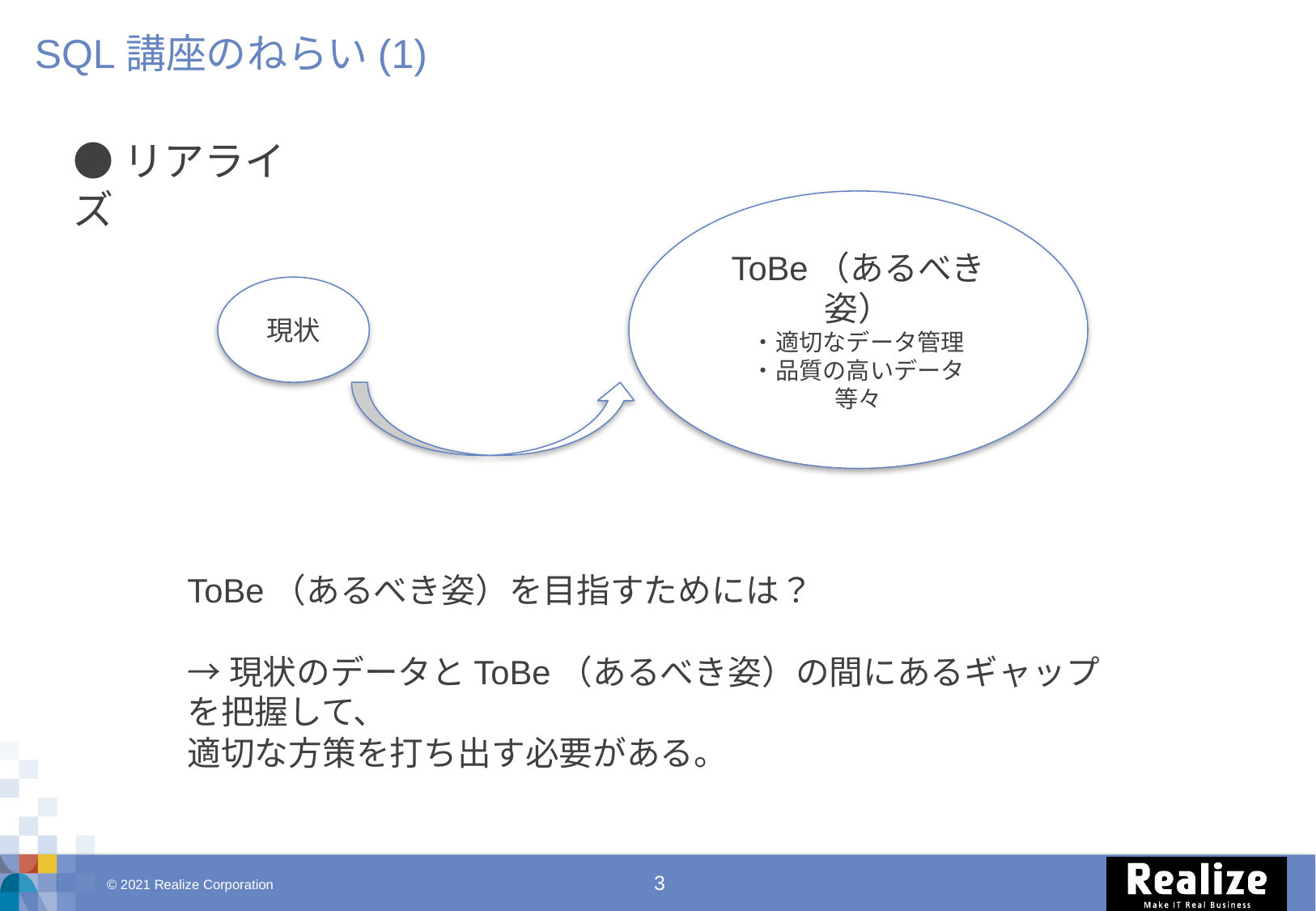

SQL講座のねらい(1)
●リアライズ
ToBe（あるべき姿）
・適切なデータ管理
・品質の高いデータ
等々
現状

ToBe（あるべき姿）を目指すためには？

→現状のデータとToBe（あるべき姿）の間にあるギャップを把握して、
適切な方策を打ち出す必要がある。